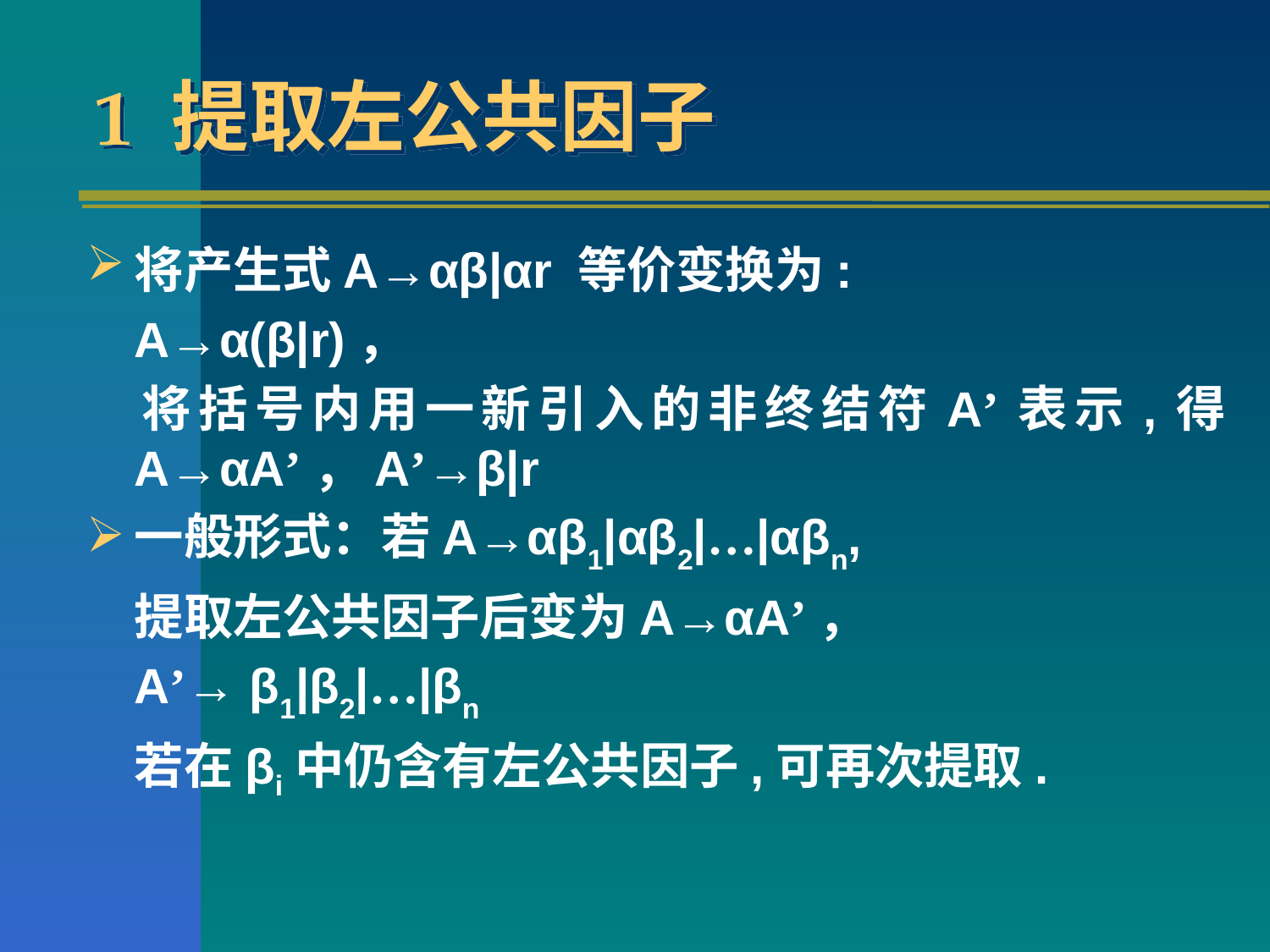

# 1 提取左公共因子
将产生式A→αβ|αr 等价变换为:
	A→α(β|r)，
	将括号内用一新引入的非终结符A’表示,得 A→αA’，A’→β|r
一般形式：若A→αβ1|αβ2|…|αβn,
	提取左公共因子后变为A→αA’，
	A’→ β1|β2|…|βn
	若在βi中仍含有左公共因子,可再次提取.